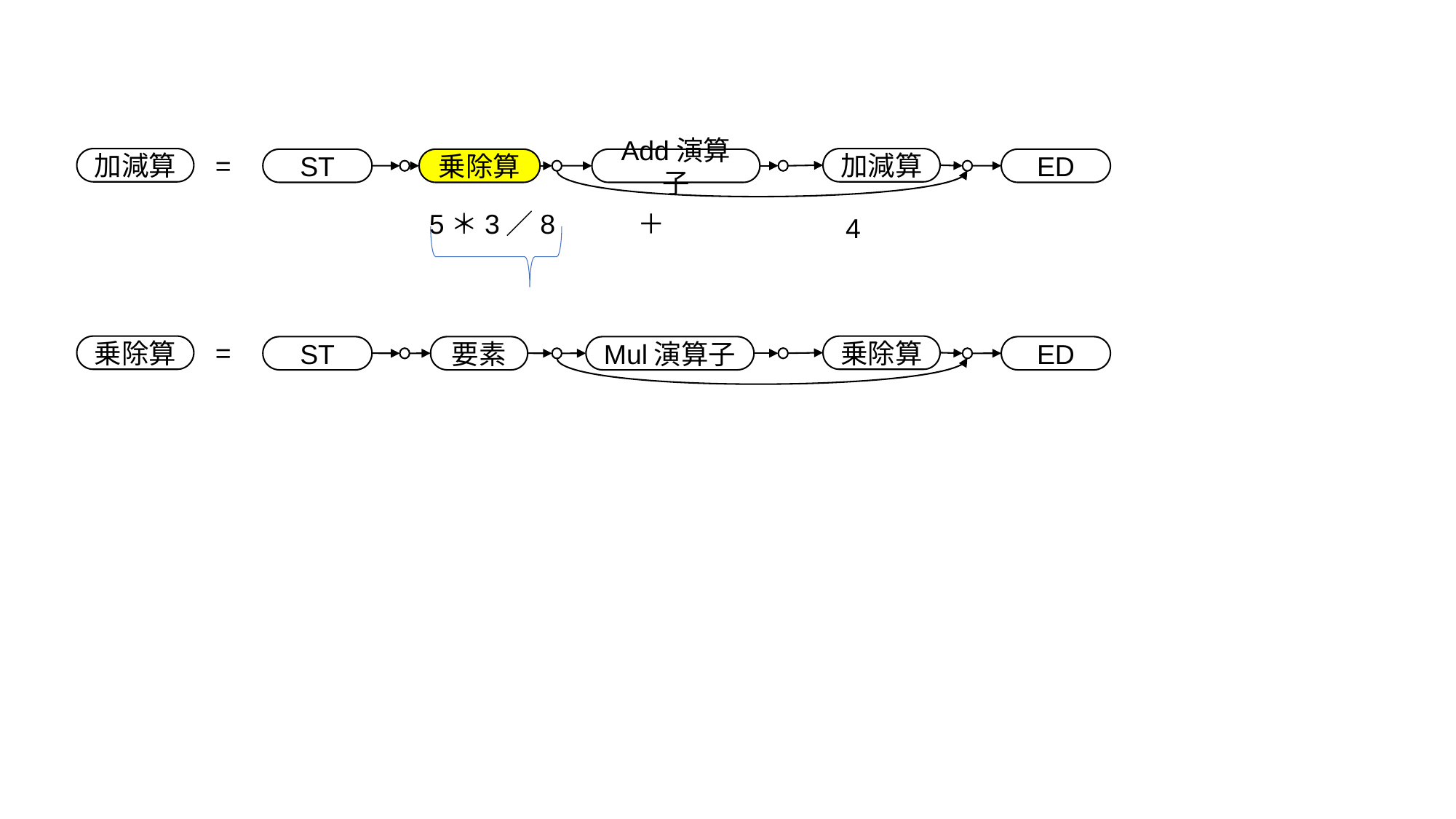

=
加減算
加減算
ST
乗除算
Add演算子
ED

5＊3／8
＋
4
=
乗除算
乗除算
ST
要素
Mul演算子
ED